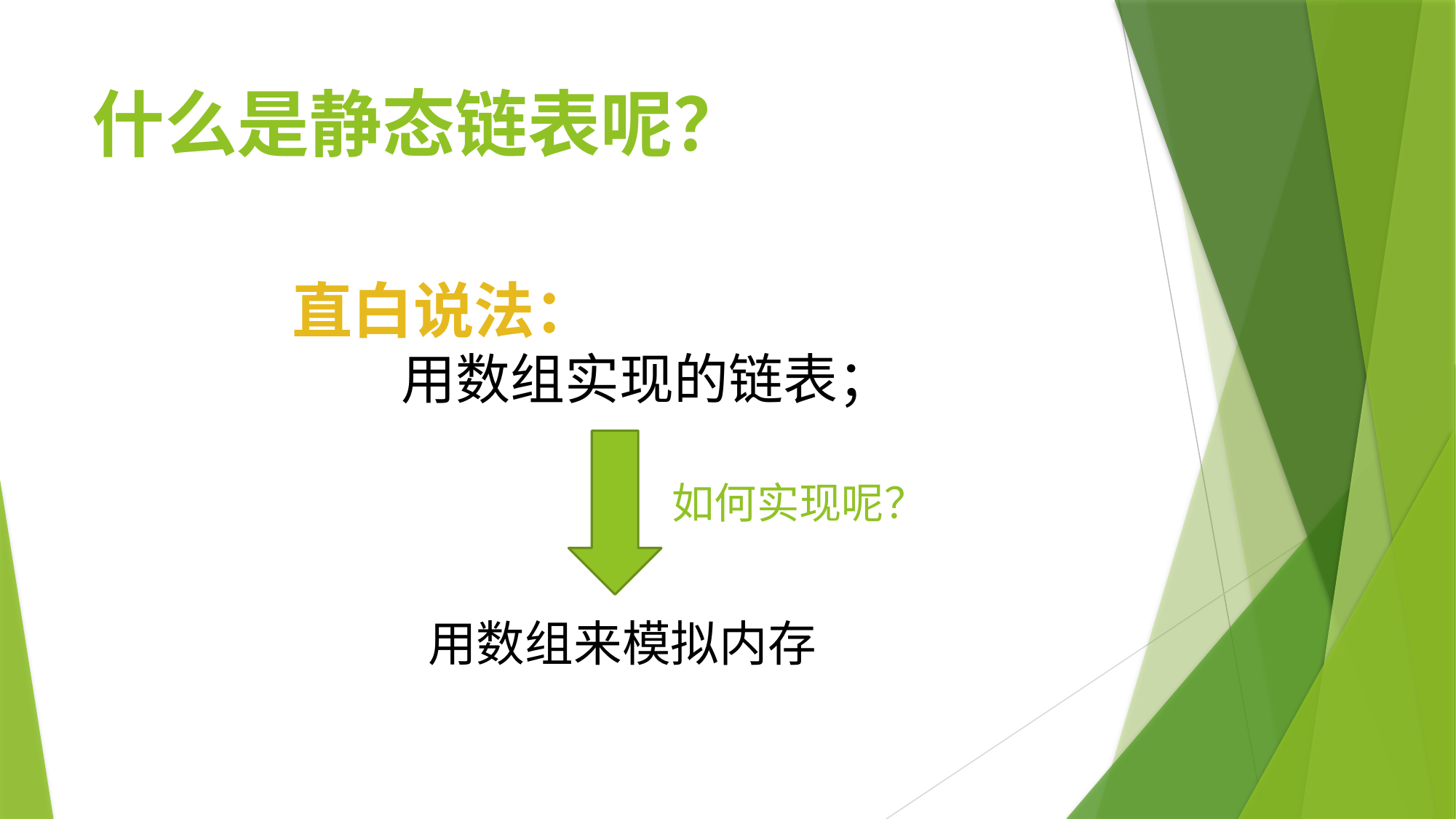

# 什么是静态链表呢？
直白说法：
	用数组实现的链表；

如何实现呢？
用数组来模拟内存